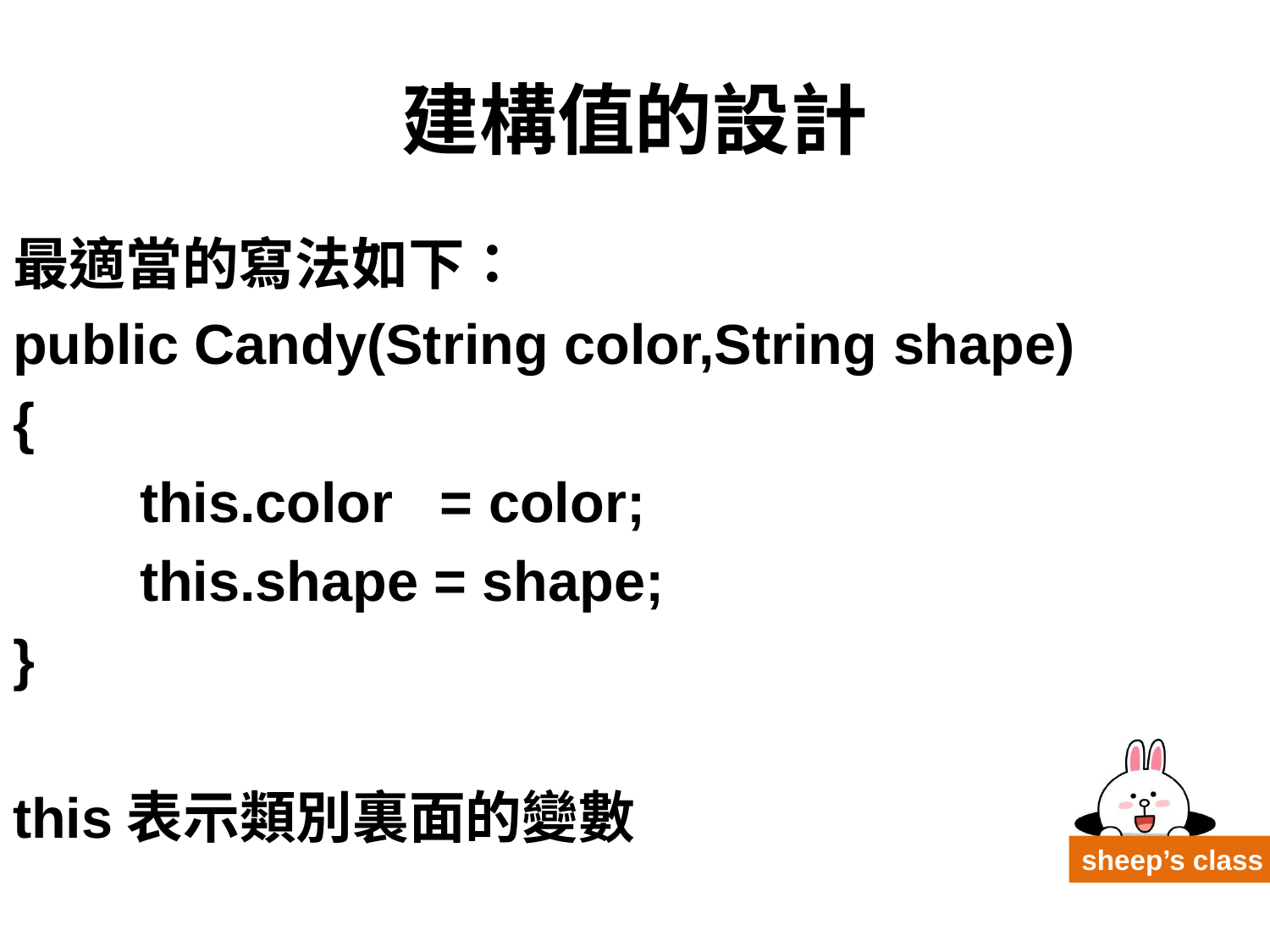

# 建構值的設計
最適當的寫法如下：
public Candy(String color,String shape)
{
	this.color   = color;
	this.shape = shape;
}

this表示類別裏面的變數